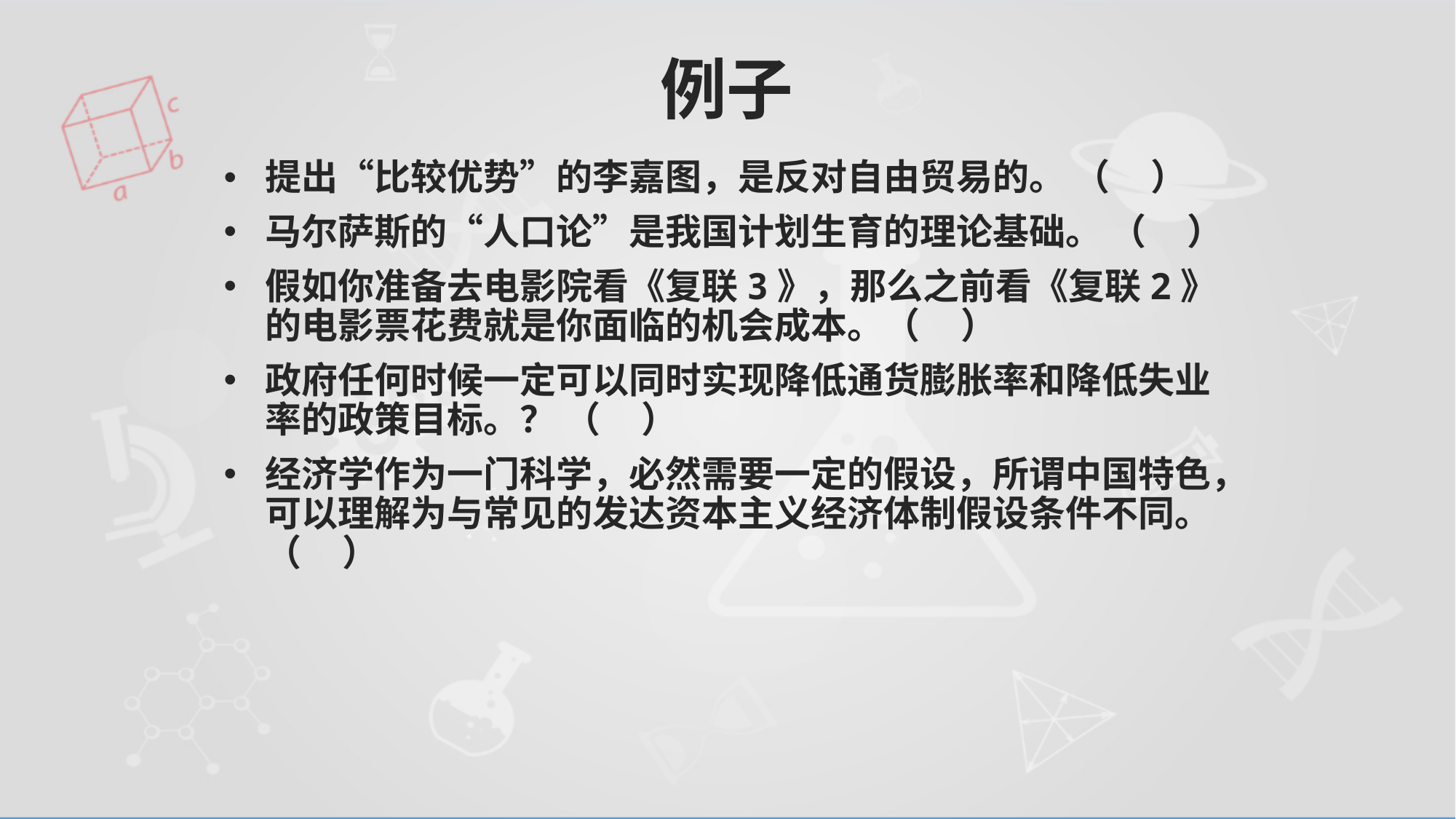

# 例子
提出“比较优势”的李嘉图，是反对自由贸易的。 （     ）
马尔萨斯的“人口论”是我国计划生育的理论基础。 （     ）
假如你准备去电影院看《复联3》，那么之前看《复联2》的电影票花费就是你面临的机会成本。（     ）
政府任何时候一定可以同时实现降低通货膨胀率和降低失业率的政策目标。？ （     ）
经济学作为一门科学，必然需要一定的假设，所谓中国特色，可以理解为与常见的发达资本主义经济体制假设条件不同。 （     ）